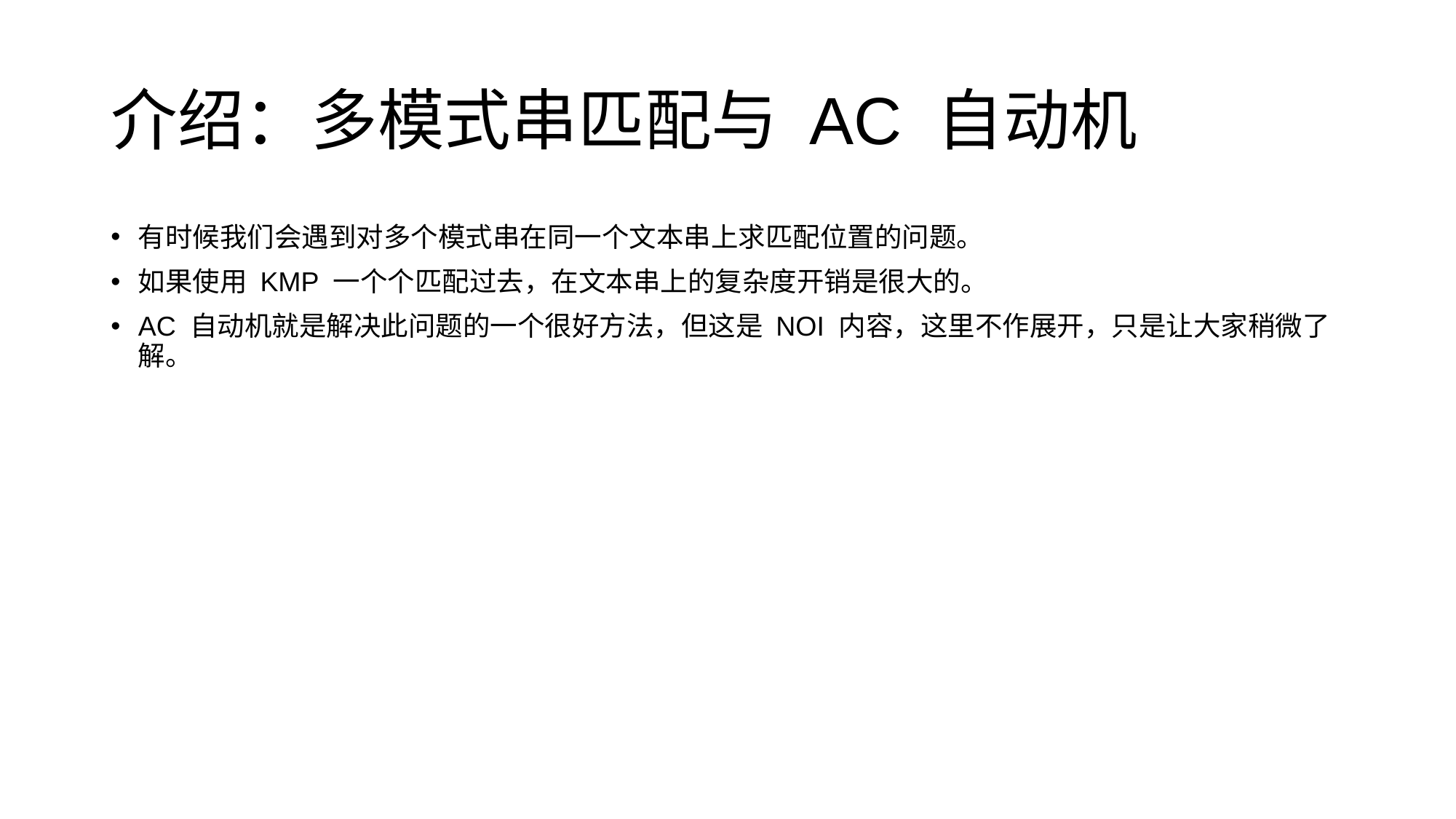

# 介绍：多模式串匹配与 AC 自动机
有时候我们会遇到对多个模式串在同一个文本串上求匹配位置的问题。
如果使用 KMP 一个个匹配过去，在文本串上的复杂度开销是很大的。
AC 自动机就是解决此问题的一个很好方法，但这是 NOI 内容，这里不作展开，只是让大家稍微了解。